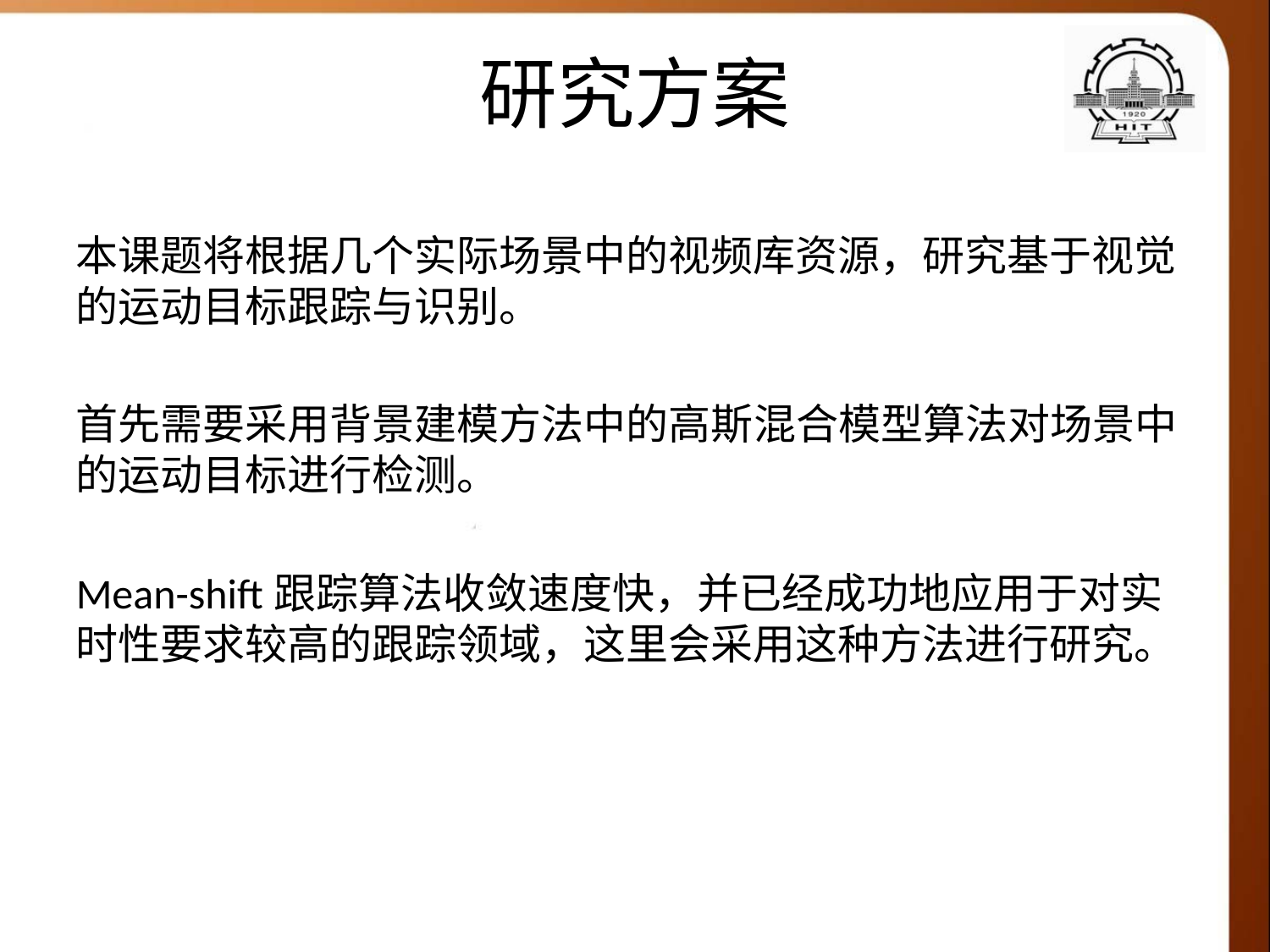

# 研究方案
本课题将根据几个实际场景中的视频库资源，研究基于视觉的运动目标跟踪与识别。

首先需要采用背景建模方法中的高斯混合模型算法对场景中的运动目标进行检测。

Mean-shift跟踪算法收敛速度快，并已经成功地应用于对实时性要求较高的跟踪领域，这里会采用这种方法进行研究。